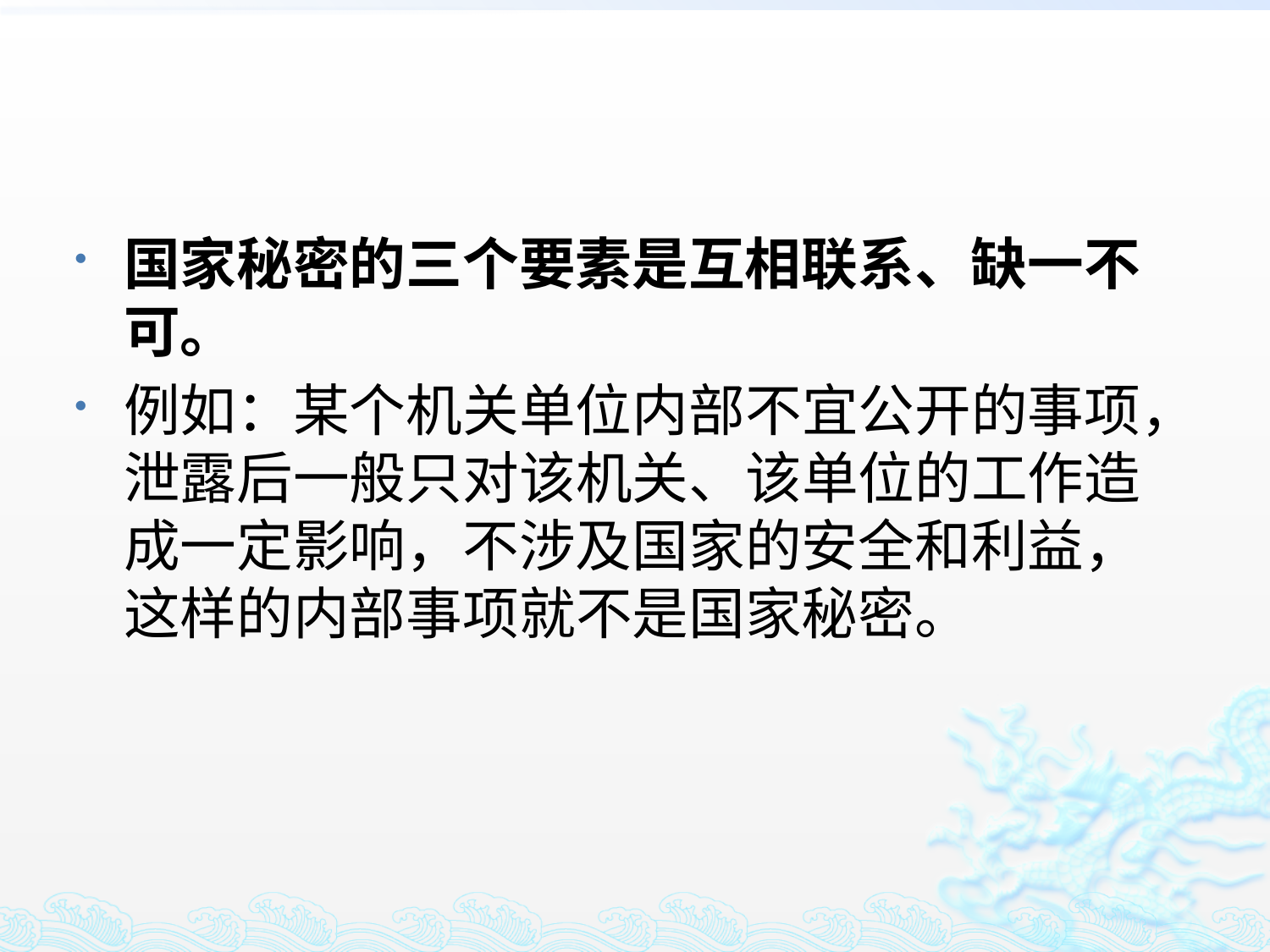

#
国家秘密的三个要素是互相联系、缺一不可。
例如：某个机关单位内部不宜公开的事项，泄露后一般只对该机关、该单位的工作造成一定影响，不涉及国家的安全和利益，这样的内部事项就不是国家秘密。